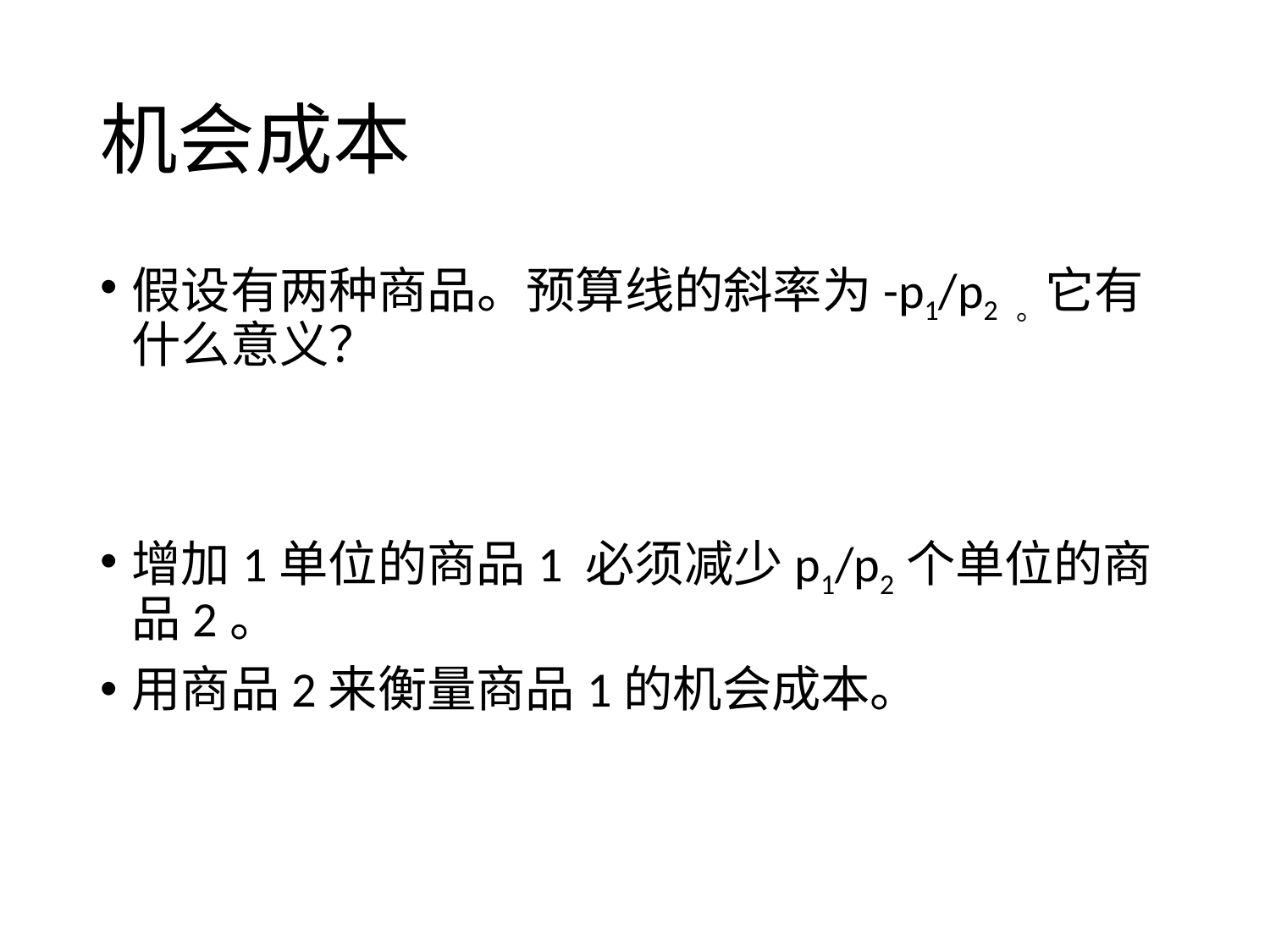

# 机会成本
假设有两种商品。预算线的斜率为-p1/p2 。它有什么意义？

增加1单位的商品1 必须减少p1/p2个单位的商品2。
用商品2来衡量商品1的机会成本。